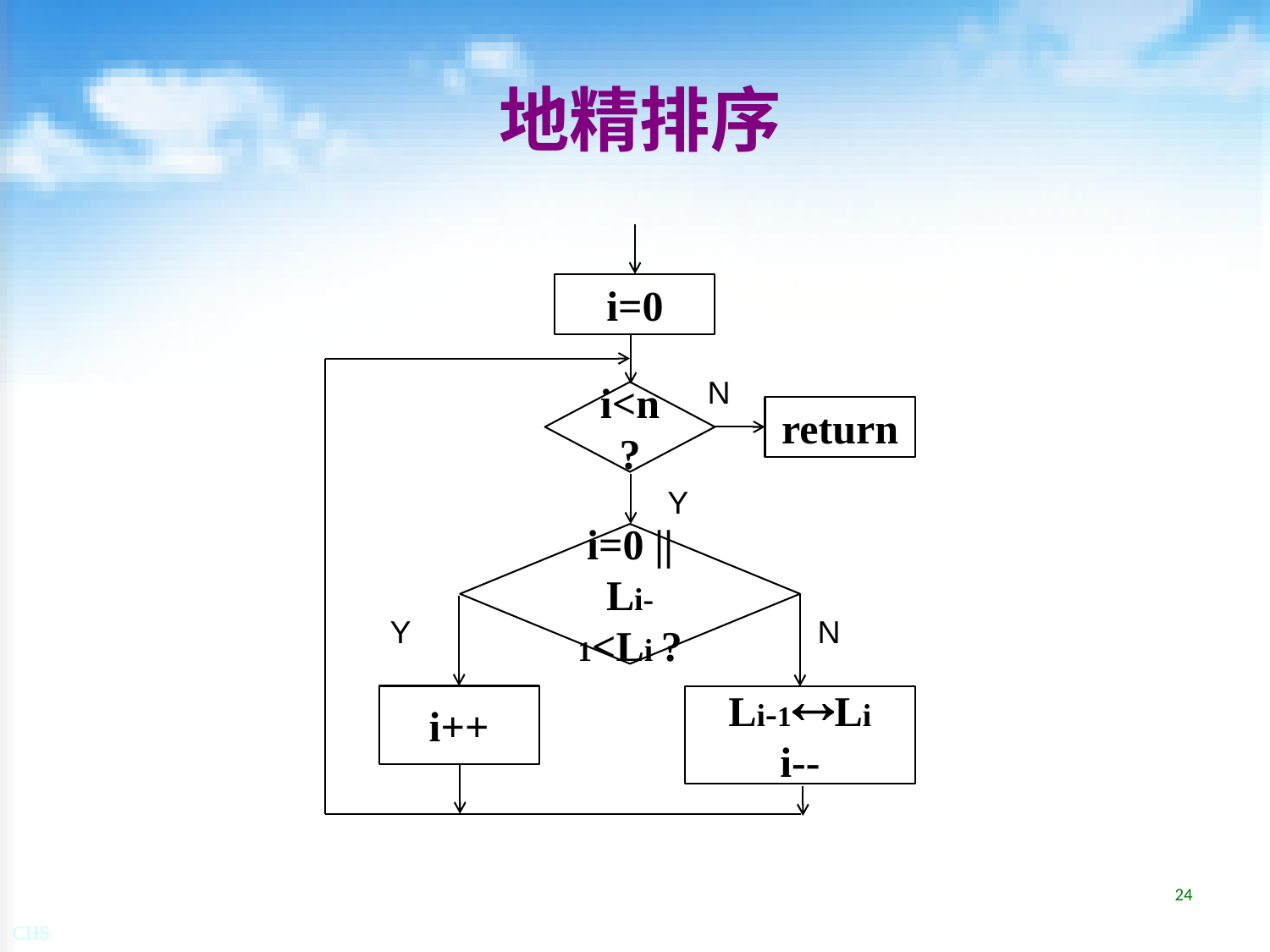

# 地精排序
i=0
i<n?
return
i=0 ||
Li-1<Li ?
i++
Li-1↔Li
i--
N
Y
Y
N
24